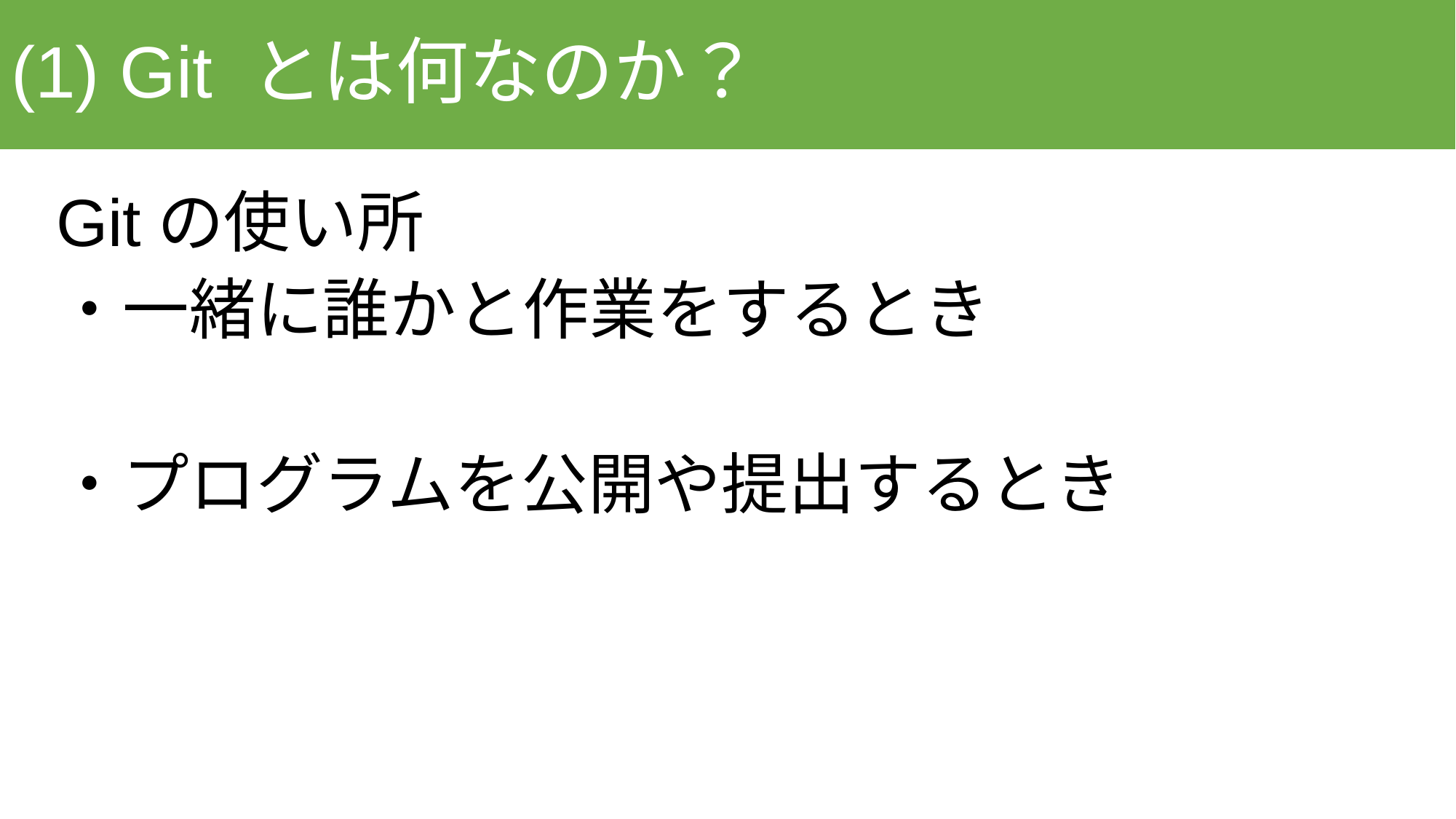

# (1) Git とは何なのか？
Gitの使い所
・一緒に誰かと作業をするとき

・プログラムを公開や提出するとき